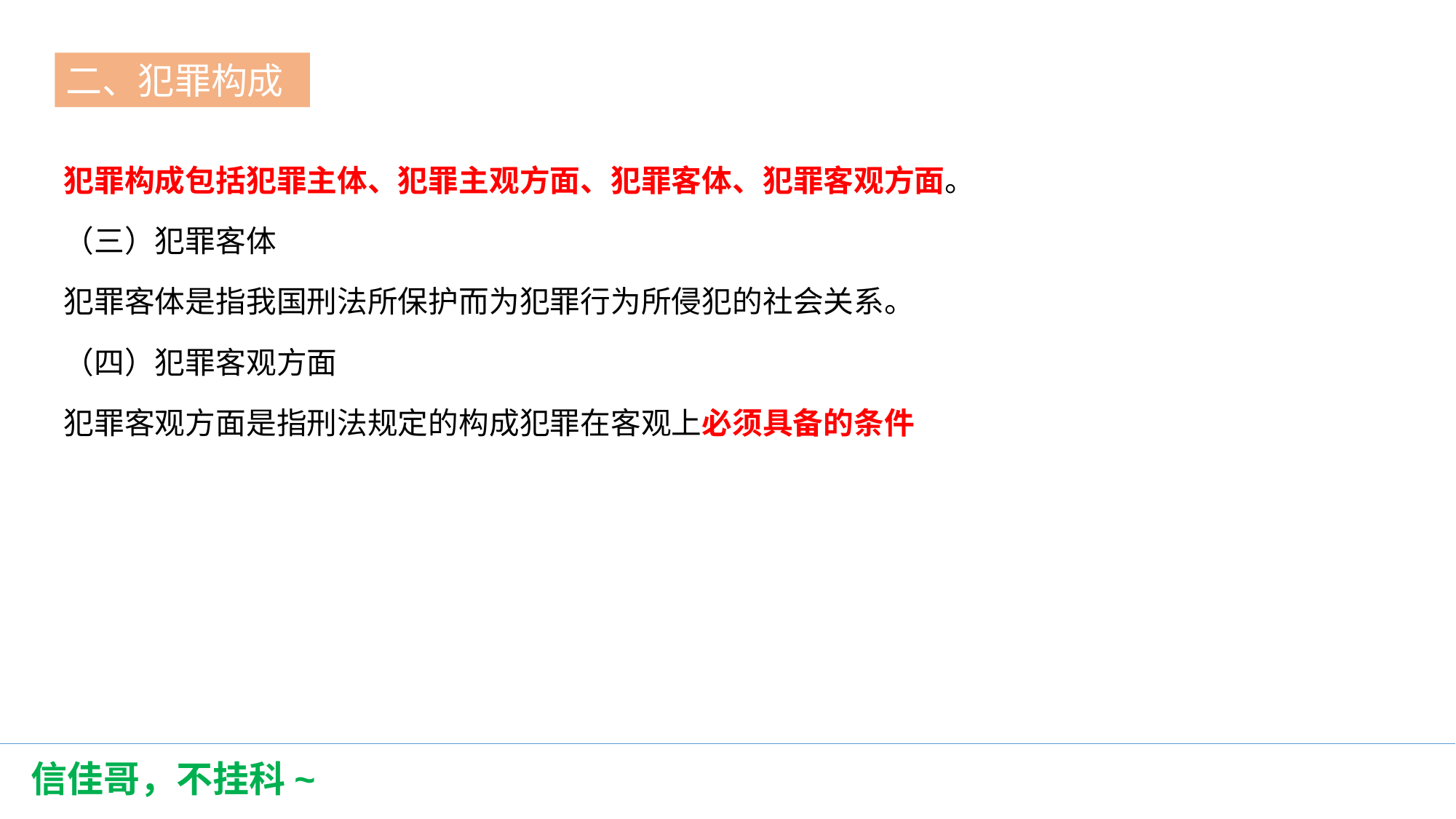

二、犯罪构成
第一节
犯罪构成包括犯罪主体、犯罪主观方面、犯罪客体、犯罪客观方面。
（三）犯罪客体
犯罪客体是指我国刑法所保护而为犯罪行为所侵犯的社会关系。
（四）犯罪客观方面
犯罪客观方面是指刑法规定的构成犯罪在客观上必须具备的条件